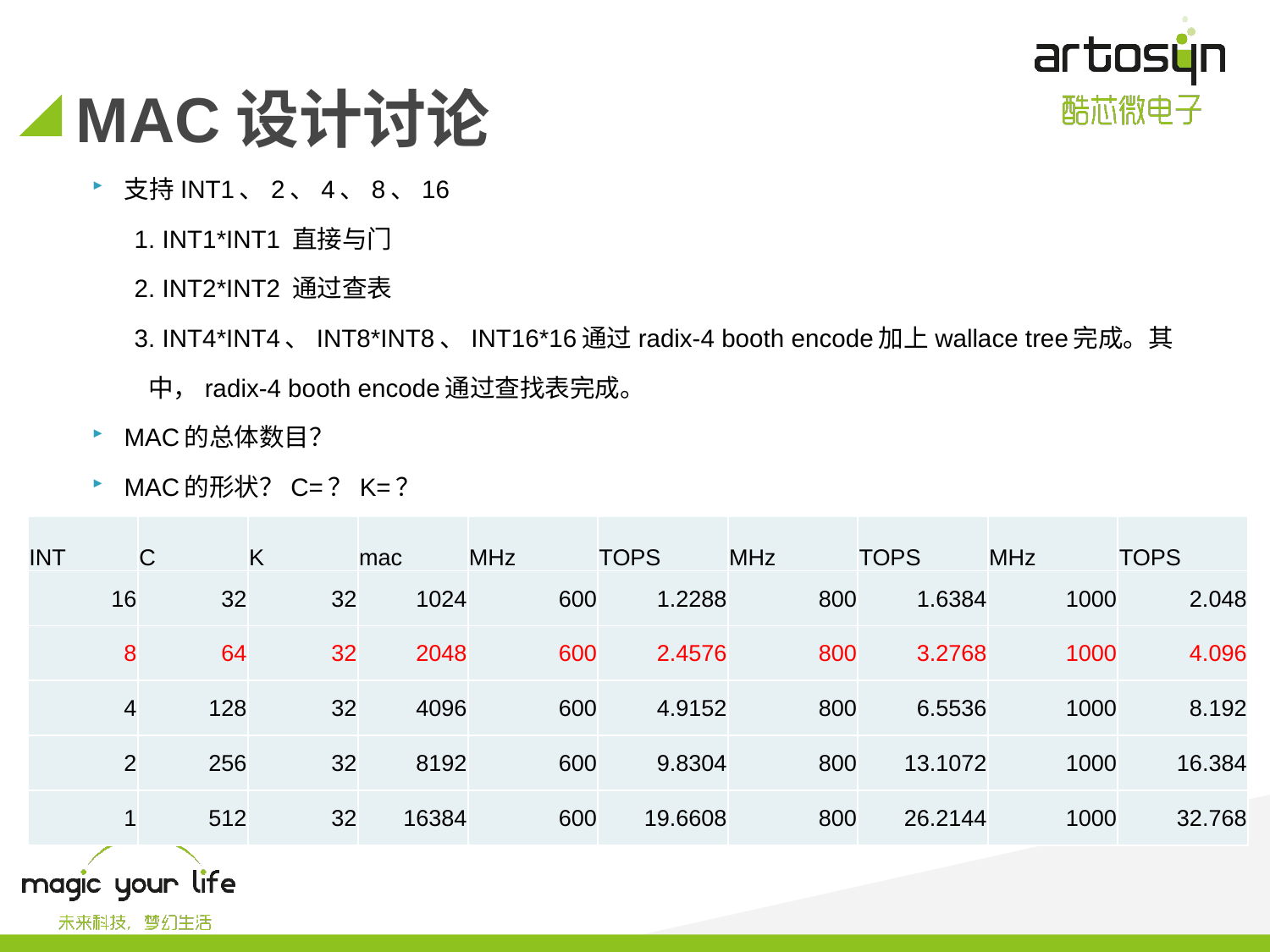

# MAC设计讨论
支持INT1、2、4、8、16
      1. INT1*INT1 直接与门
      2. INT2*INT2 通过查表
      3. INT4*INT4、INT8*INT8、INT16*16通过radix-4 booth encode加上wallace tree完成。其
         中，radix-4 booth encode通过查找表完成。
MAC的总体数目？
MAC的形状？C=？K=？

| INT | C | K | mac | MHz | TOPS | MHz | TOPS | MHz | TOPS |
| --- | --- | --- | --- | --- | --- | --- | --- | --- | --- |
| 16 | 32 | 32 | 1024 | 600 | 1.2288 | 800 | 1.6384 | 1000 | 2.048 |
| 8 | 64 | 32 | 2048 | 600 | 2.4576 | 800 | 3.2768 | 1000 | 4.096 |
| 4 | 128 | 32 | 4096 | 600 | 4.9152 | 800 | 6.5536 | 1000 | 8.192 |
| 2 | 256 | 32 | 8192 | 600 | 9.8304 | 800 | 13.1072 | 1000 | 16.384 |
| 1 | 512 | 32 | 16384 | 600 | 19.6608 | 800 | 26.2144 | 1000 | 32.768 |